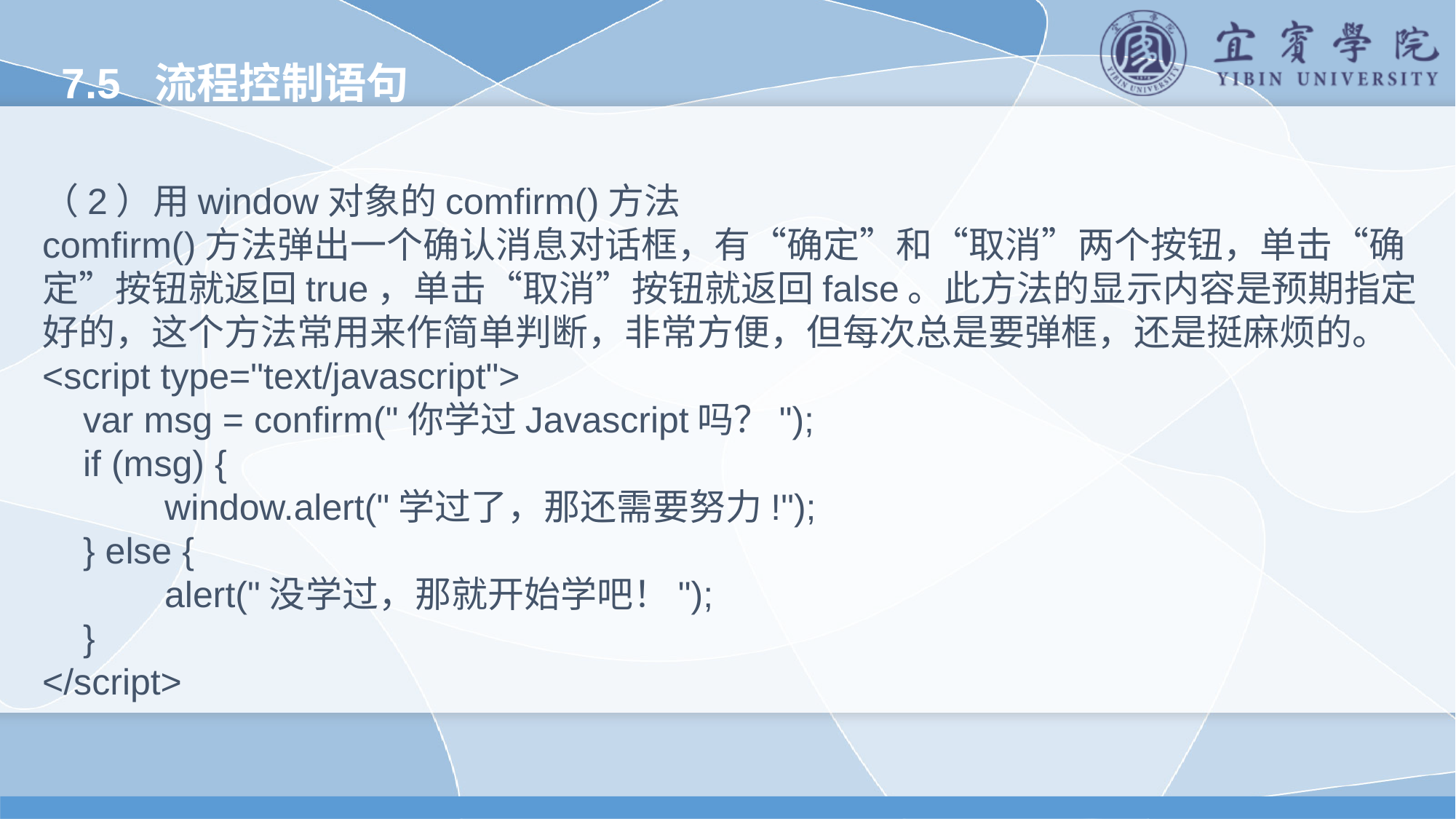

7.5  流程控制语句
（2）用window对象的comfirm()方法
comfirm()方法弹出一个确认消息对话框，有“确定”和“取消”两个按钮，单击“确定”按钮就返回true，单击“取消”按钮就返回false。此方法的显示内容是预期指定好的，这个方法常用来作简单判断，非常方便，但每次总是要弹框，还是挺麻烦的。
<script type="text/javascript">
    var msg = confirm("你学过Javascript吗？");
    if (msg) {
            window.alert("学过了，那还需要努力!");
    } else {
            alert("没学过，那就开始学吧！");
    }
</script>